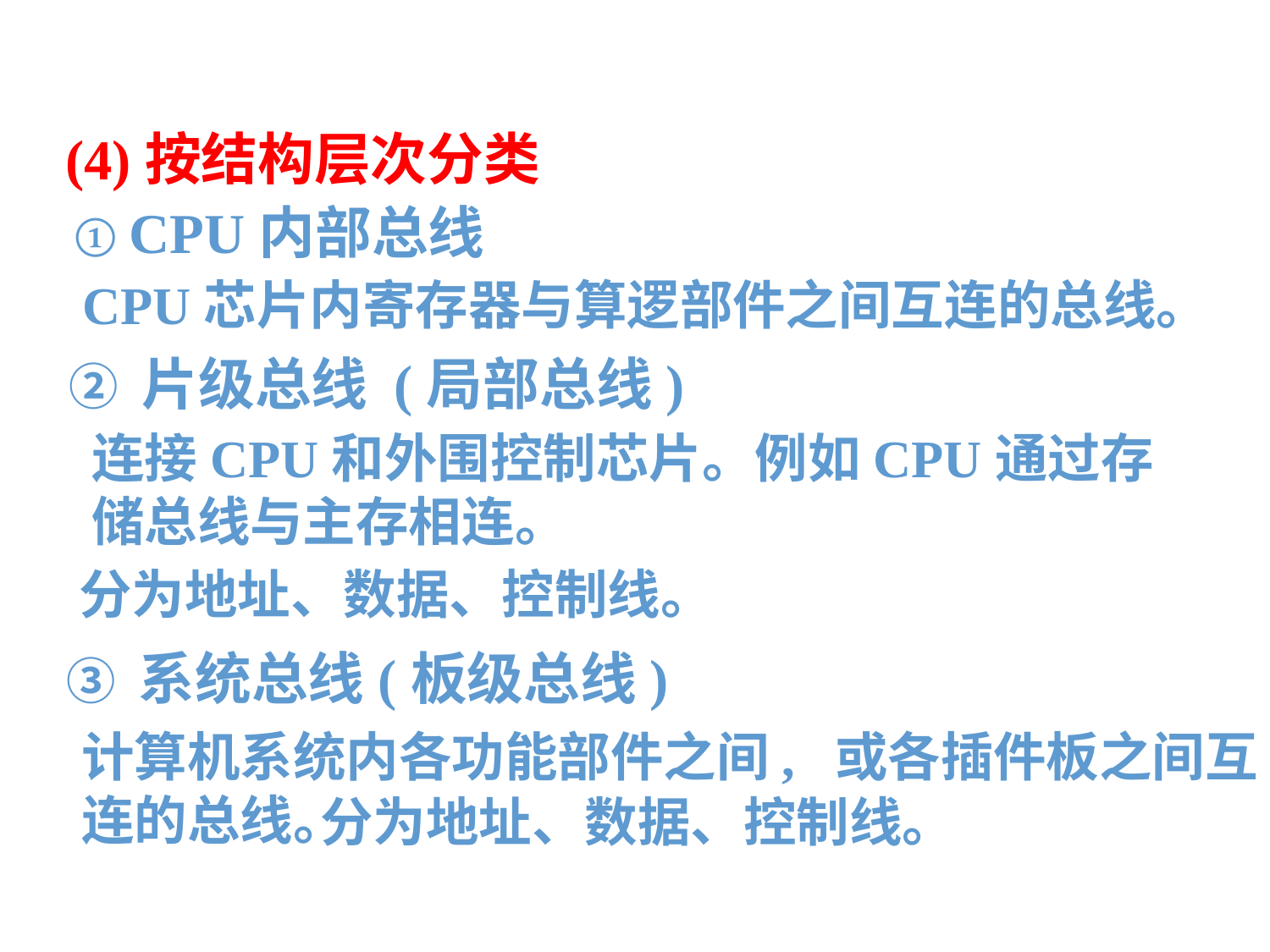

(4)按结构层次分类
① CPU内部总线
CPU芯片内寄存器与算逻部件之间互连的总线。
② 片级总线 (局部总线)
连接CPU和外围控制芯片。例如CPU通过存储总线与主存相连。
分为地址、数据、控制线。
③ 系统总线(板级总线)
计算机系统内各功能部件之间,  或各插件板之间互连的总线。
分为地址、数据、控制线。